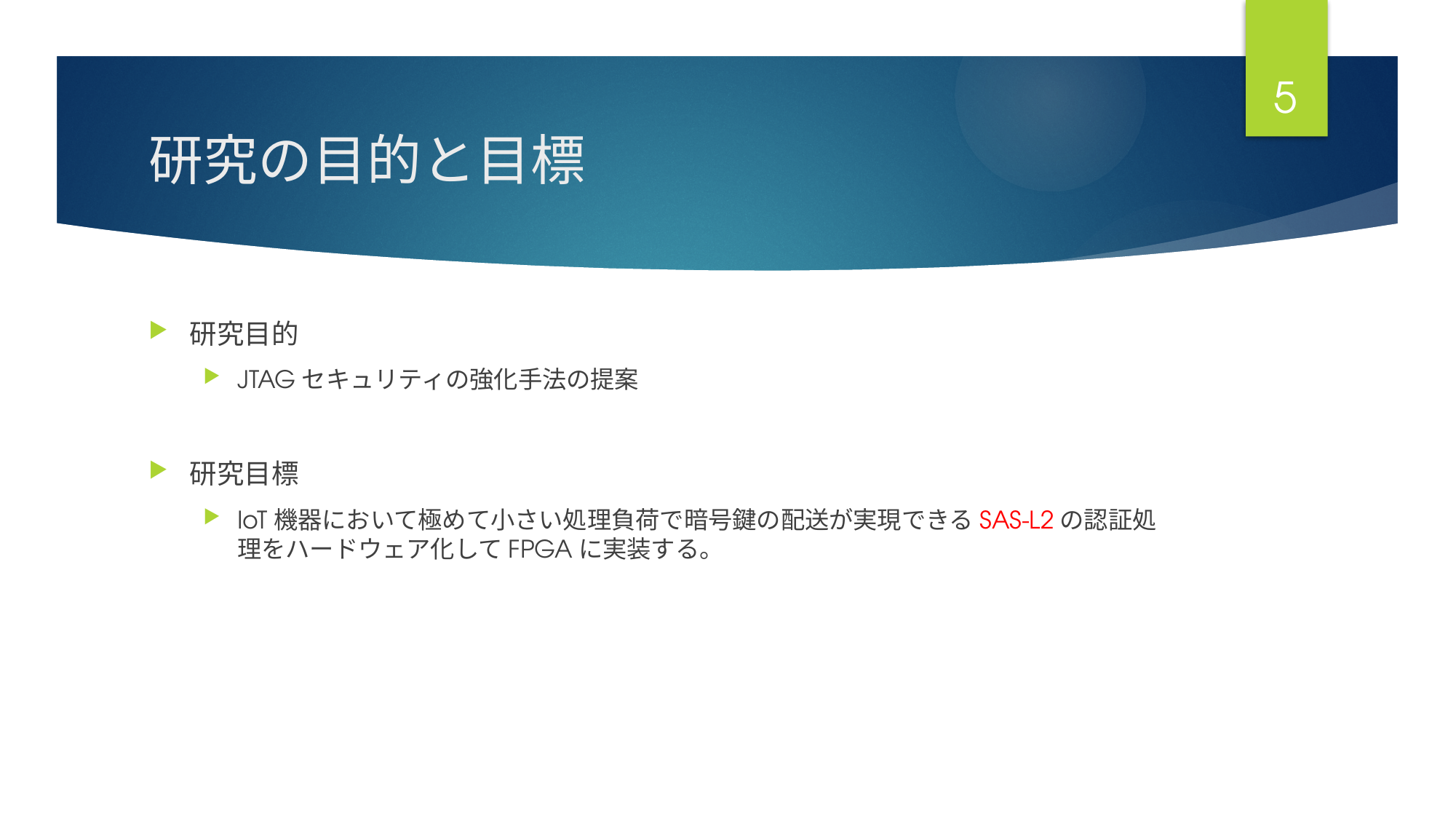

5
# 研究の目的と目標
研究目的
JTAGセキュリティの強化手法の提案

研究目標
IoT機器において極めて小さい処理負荷で暗号鍵の配送が実現できるSAS-L2の認証処理をハードウェア化してFPGAに実装する。